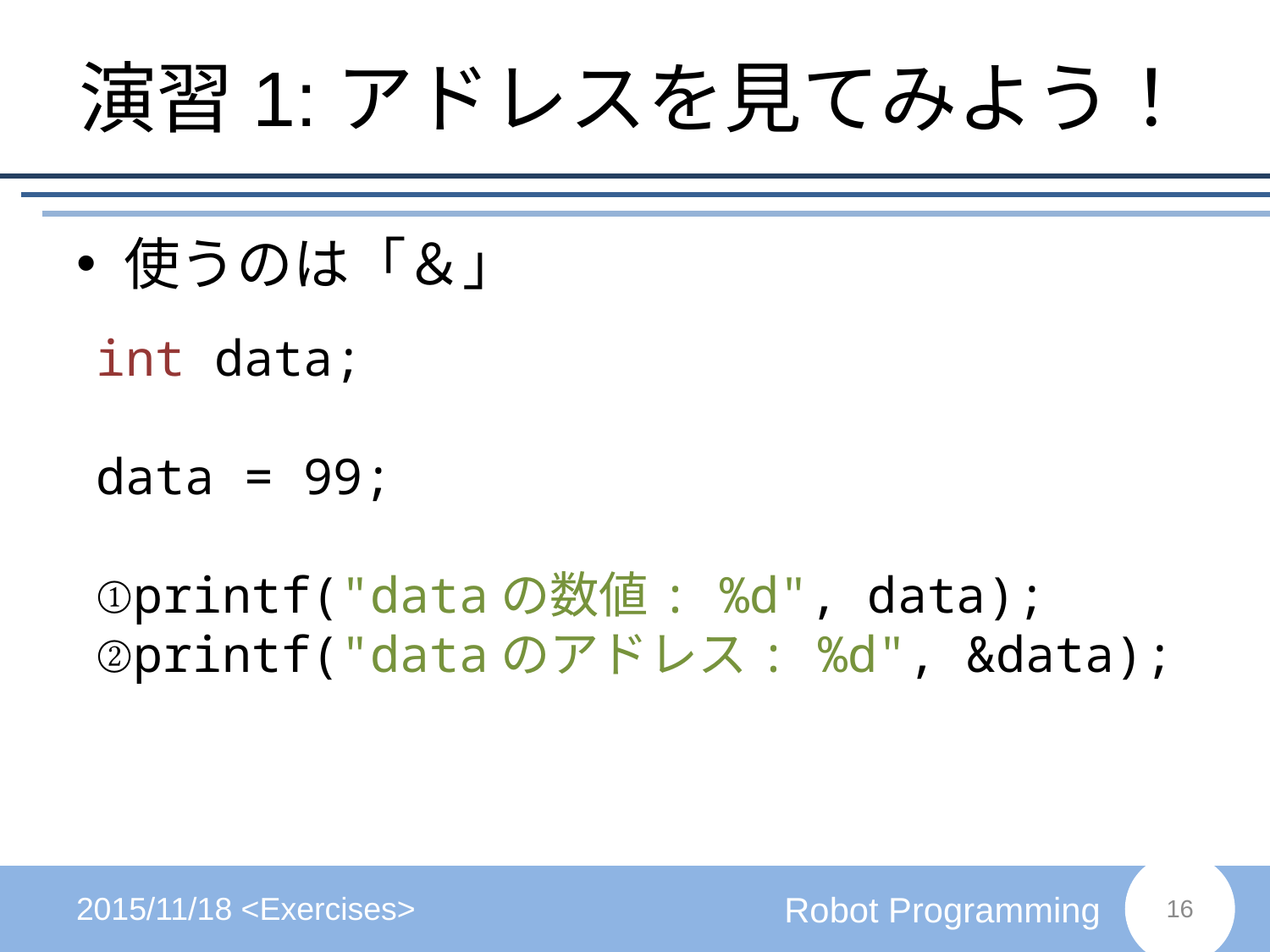

# 演習1:アドレスを見てみよう！
使うのは「＆」

int data;

data = 99;

①printf("dataの数値: %d", data);
②printf("dataのアドレス: %d", &data);

2015/11/18 <Exercises>
16